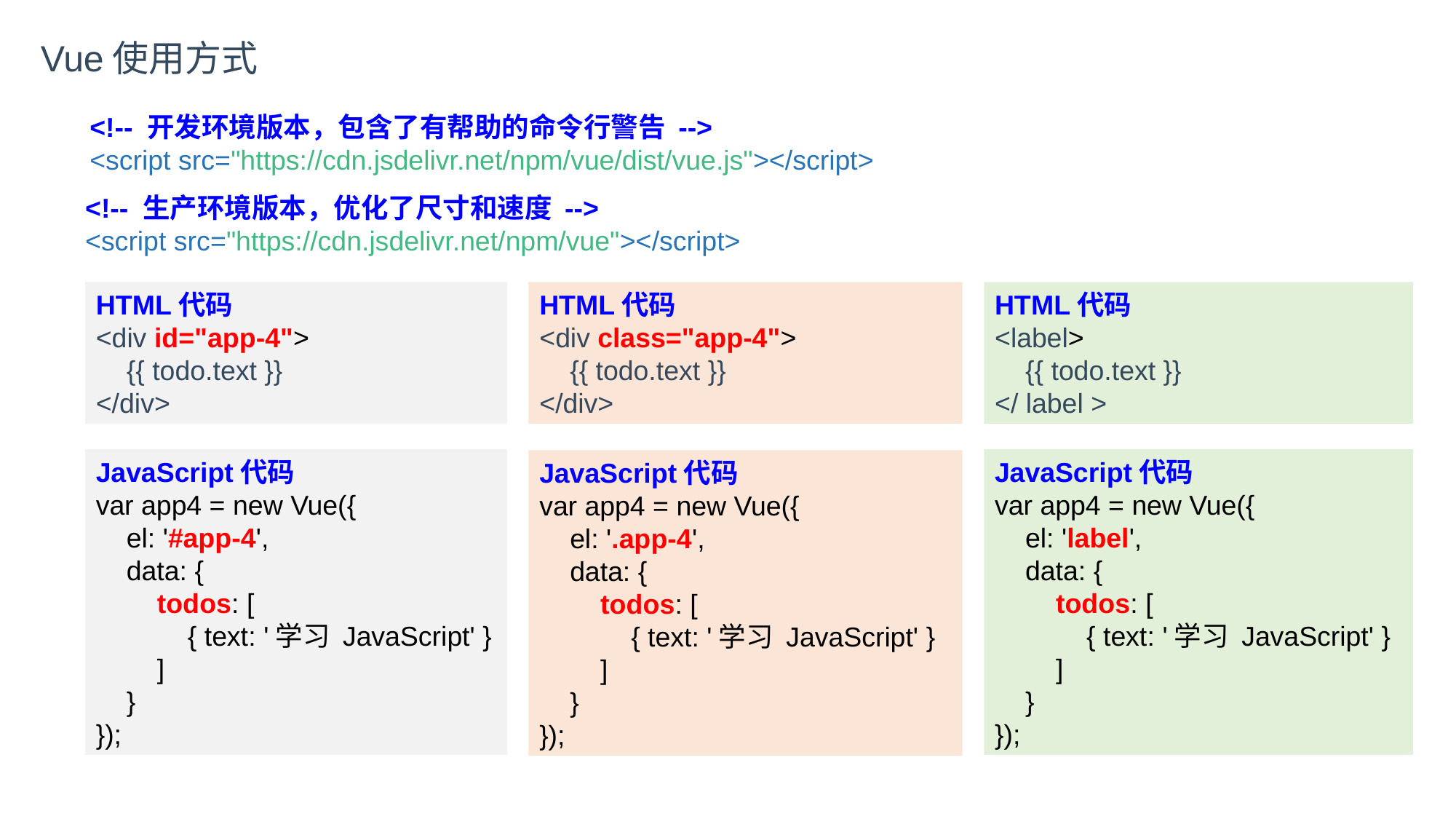

Vue使用方式
<!-- 开发环境版本，包含了有帮助的命令行警告 -->
<script src="https://cdn.jsdelivr.net/npm/vue/dist/vue.js"></script>
<!-- 生产环境版本，优化了尺寸和速度 -->
<script src="https://cdn.jsdelivr.net/npm/vue"></script>
HTML代码
<div class="app-4">
    {{ todo.text }}
</div>
HTML代码
<label>
    {{ todo.text }}
</ label >
HTML代码
<div id="app-4">
    {{ todo.text }}
</div>
JavaScript代码
var app4 = new Vue({
    el: 'label',
    data: {
        todos: [
            { text: '学习 JavaScript' }
        ]
    }
});
JavaScript代码
var app4 = new Vue({
    el: '#app-4',
    data: {
        todos: [
            { text: '学习 JavaScript' }
        ]
    }
});
JavaScript代码
var app4 = new Vue({
    el: '.app-4',
    data: {
        todos: [
            { text: '学习 JavaScript' }
        ]
    }
});